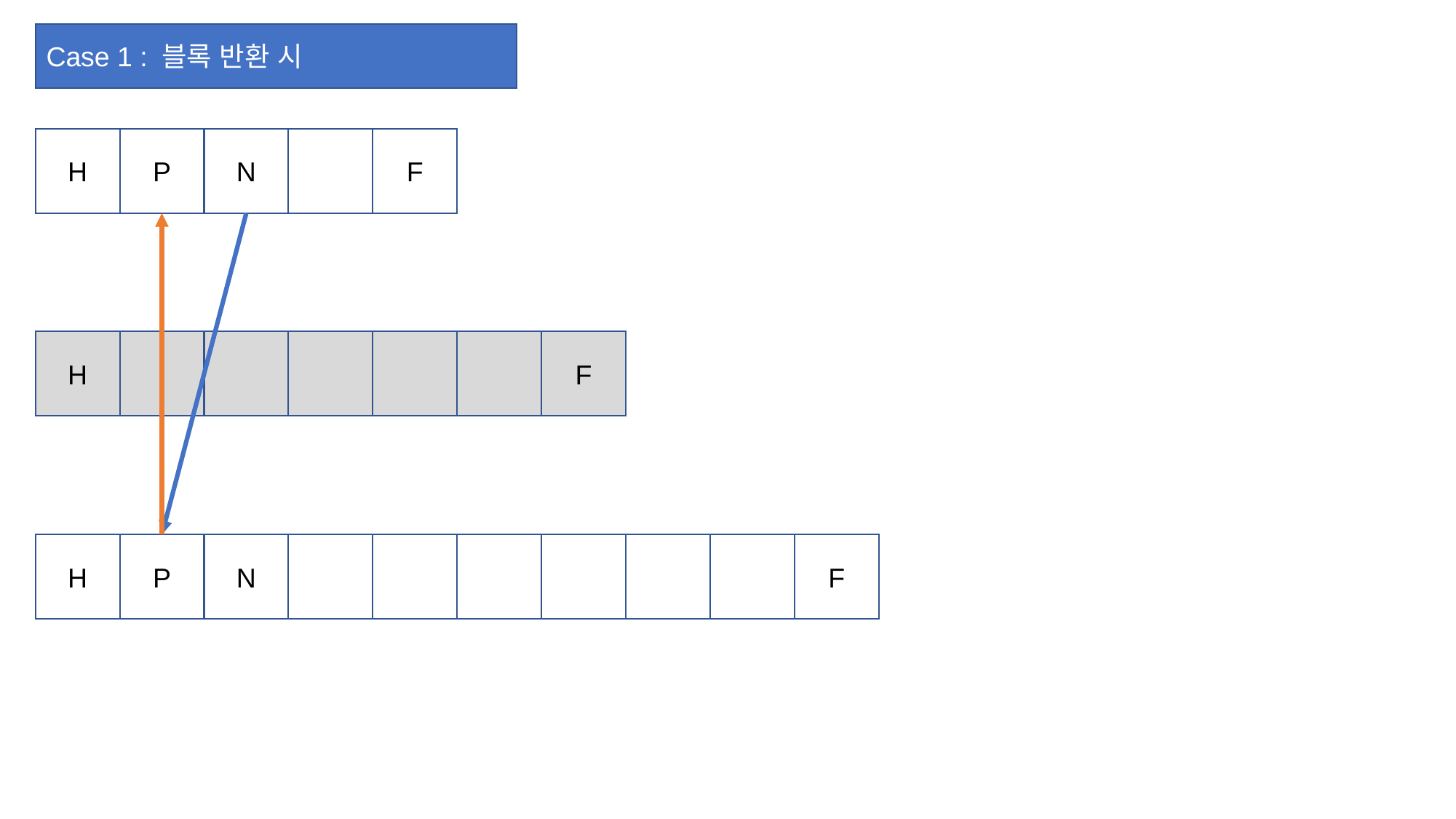

Case 1 : 블록 반환 시
H
P
N

F
H

F
H
P
N

F